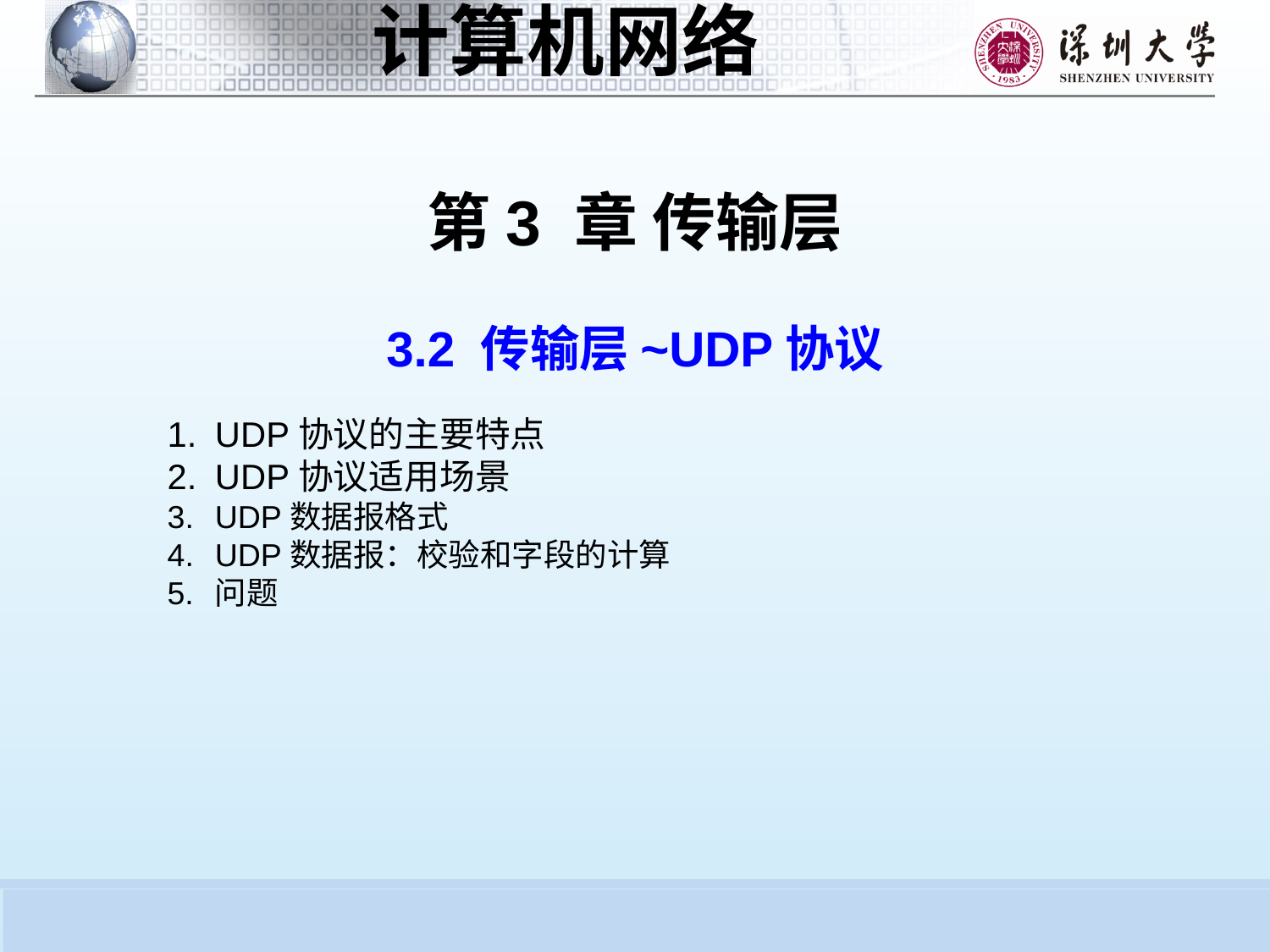

第3 章 传输层

3.2 传输层~UDP协议
UDP协议的主要特点
UDP协议适用场景
UDP数据报格式
UDP数据报：校验和字段的计算
问题